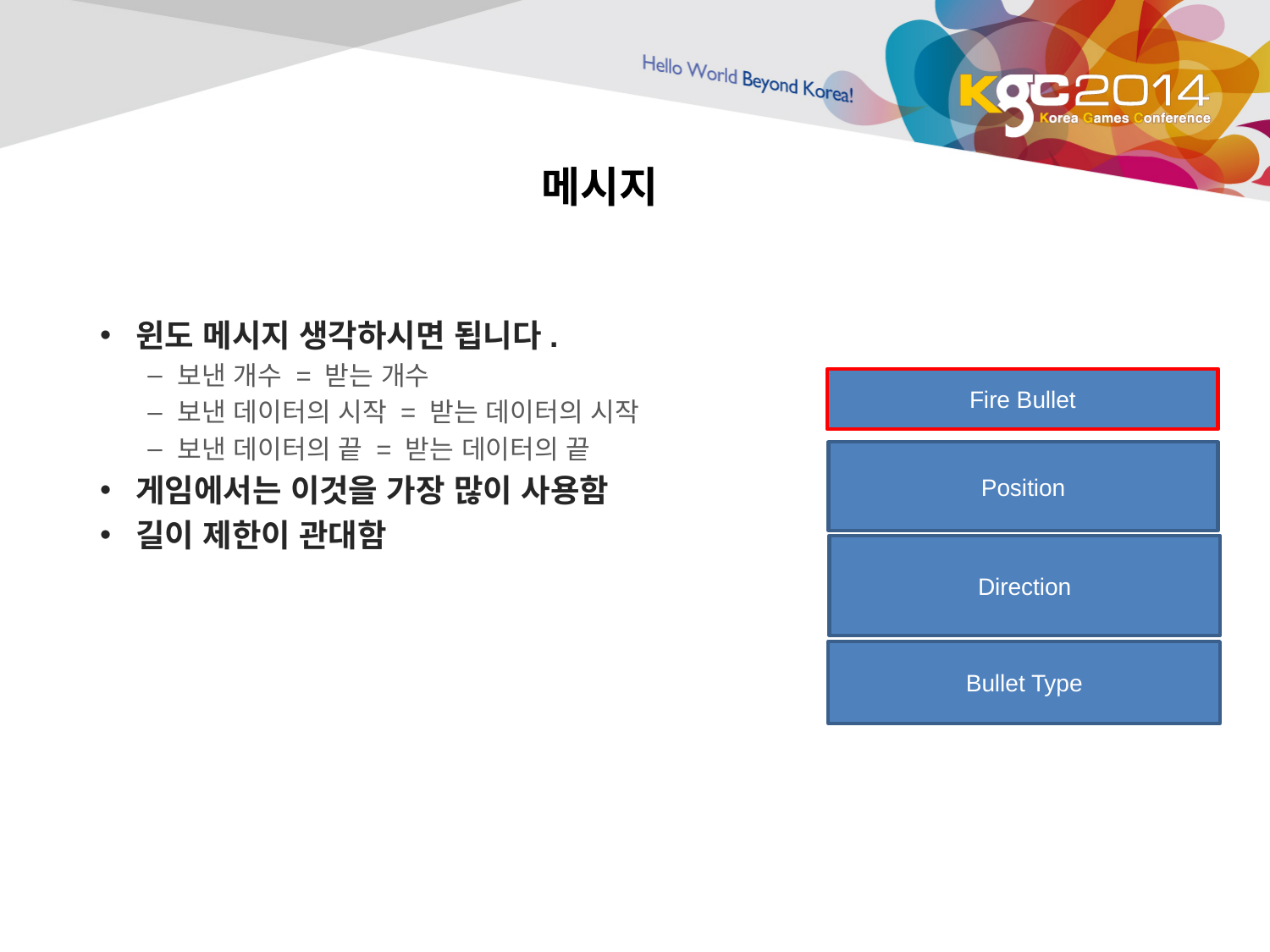

# 메시지
윈도 메시지 생각하시면 됩니다.
보낸 개수 = 받는 개수
보낸 데이터의 시작 = 받는 데이터의 시작
보낸 데이터의 끝 = 받는 데이터의 끝
게임에서는 이것을 가장 많이 사용함
길이 제한이 관대함
Fire Bullet
Position
Direction
Bullet Type